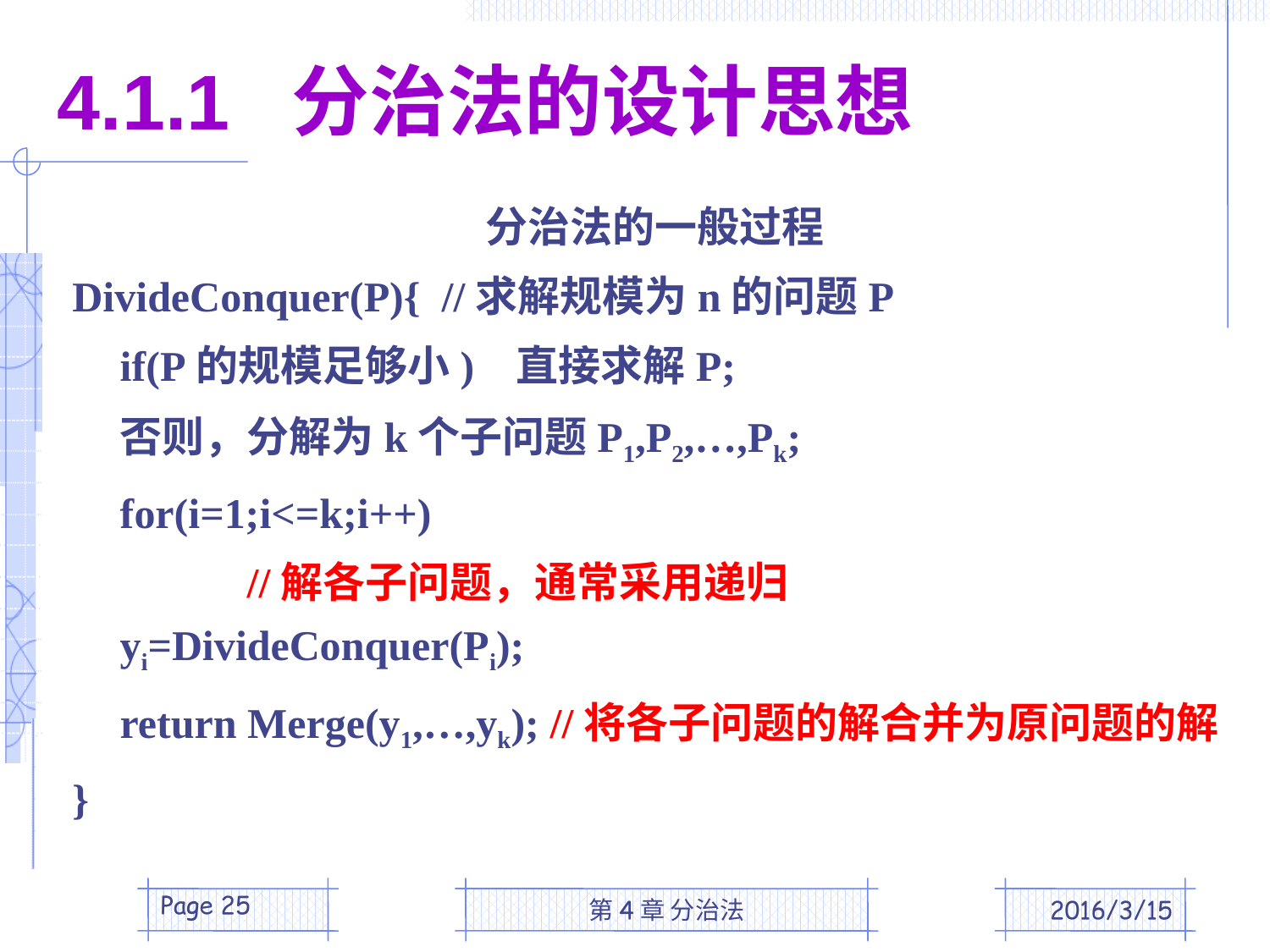

4.1.1  分治法的设计思想
分治法的一般过程
DivideConquer(P){  //求解规模为n的问题P
	if(P的规模足够小)   直接求解P;
	否则，分解为k个子问题P1,P2,…,Pk;
	for(i=1;i<=k;i++)
		//解各子问题，通常采用递归		yi=DivideConquer(Pi);
	return Merge(y1,…,yk); //将各子问题的解合并为原问题的解
}
Page 25
第4章 分治法
2016/3/15